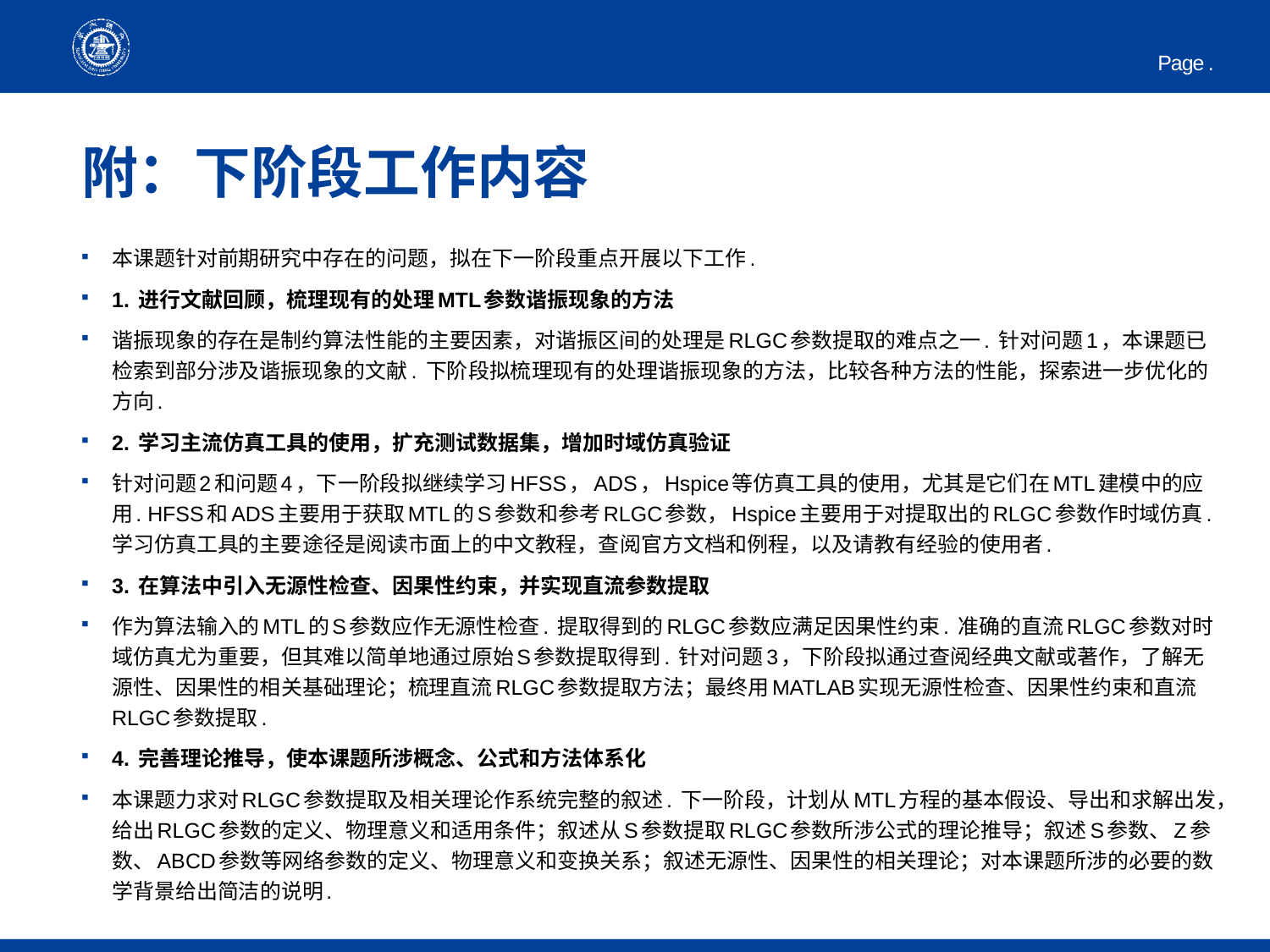

21
# 附：下阶段工作内容
本课题针对前期研究中存在的问题，拟在下一阶段重点开展以下工作.
1. 进行文献回顾，梳理现有的处理MTL参数谐振现象的方法
谐振现象的存在是制约算法性能的主要因素，对谐振区间的处理是RLGC参数提取的难点之一. 针对问题1，本课题已检索到部分涉及谐振现象的文献. 下阶段拟梳理现有的处理谐振现象的方法，比较各种方法的性能，探索进一步优化的方向.
2. 学习主流仿真工具的使用，扩充测试数据集，增加时域仿真验证
针对问题2和问题4，下一阶段拟继续学习HFSS，ADS，Hspice等仿真工具的使用，尤其是它们在MTL建模中的应用. HFSS和ADS主要用于获取MTL的S参数和参考RLGC参数，Hspice主要用于对提取出的RLGC参数作时域仿真. 学习仿真工具的主要途径是阅读市面上的中文教程，查阅官方文档和例程，以及请教有经验的使用者.
3. 在算法中引入无源性检查、因果性约束，并实现直流参数提取
作为算法输入的MTL的S参数应作无源性检查. 提取得到的RLGC参数应满足因果性约束. 准确的直流RLGC参数对时域仿真尤为重要，但其难以简单地通过原始S参数提取得到. 针对问题3，下阶段拟通过查阅经典文献或著作，了解无源性、因果性的相关基础理论；梳理直流RLGC参数提取方法；最终用MATLAB实现无源性检查、因果性约束和直流RLGC参数提取.
4. 完善理论推导，使本课题所涉概念、公式和方法体系化
本课题力求对RLGC参数提取及相关理论作系统完整的叙述. 下一阶段，计划从MTL方程的基本假设、导出和求解出发，给出RLGC参数的定义、物理意义和适用条件；叙述从S参数提取RLGC参数所涉公式的理论推导；叙述S参数、Z参数、ABCD参数等网络参数的定义、物理意义和变换关系；叙述无源性、因果性的相关理论；对本课题所涉的必要的数学背景给出简洁的说明.